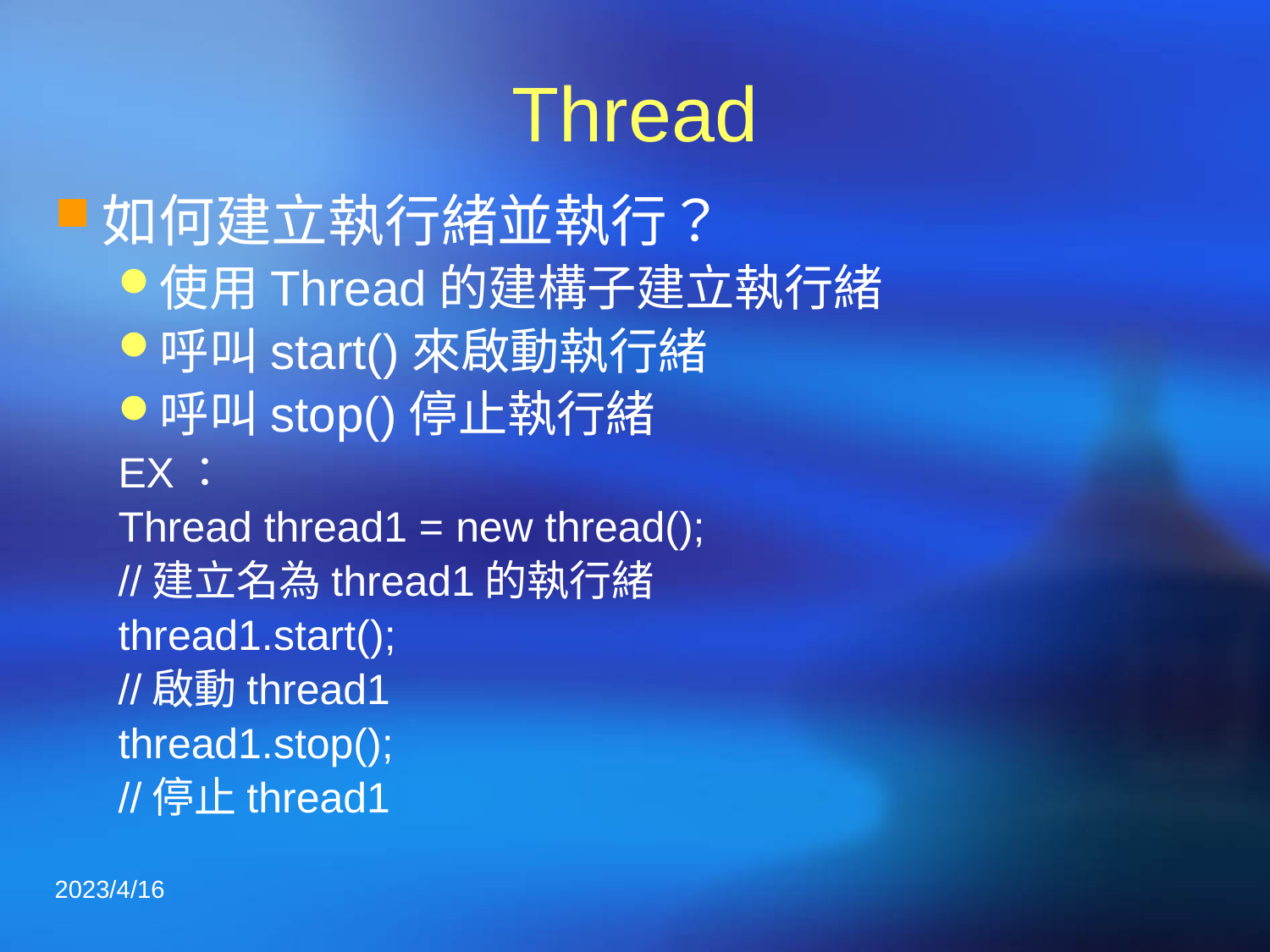

# Thread
如何建立執行緒並執行？
使用Thread的建構子建立執行緒
呼叫start()來啟動執行緒
呼叫stop()停止執行緒
EX：
Thread thread1 = new thread();
//建立名為thread1的執行緒
thread1.start();
//啟動thread1
thread1.stop();
//停止thread1
2023/4/16